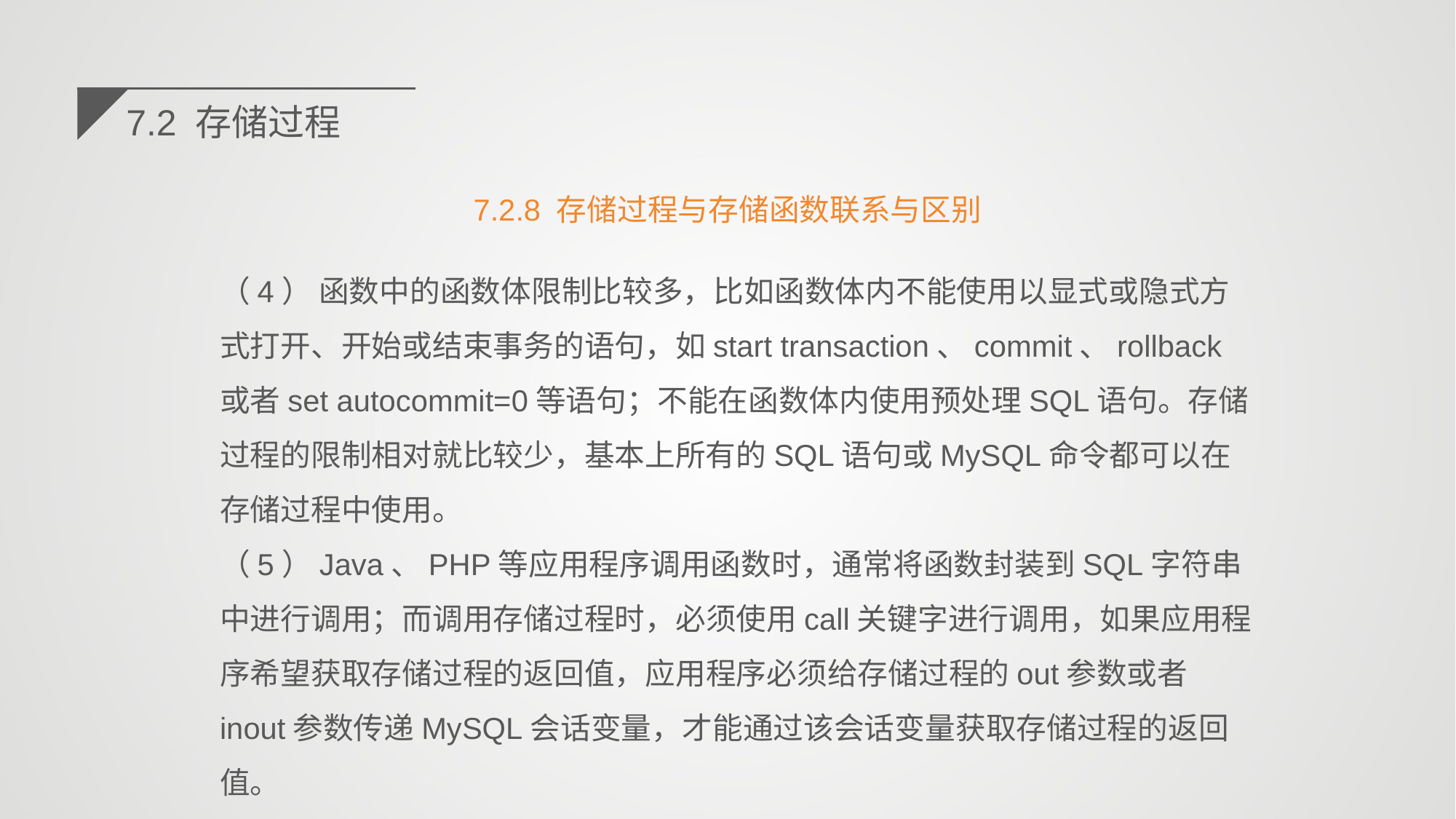

7.2 存储过程

7.2.8 存储过程与存储函数联系与区别
（4） 函数中的函数体限制比较多，比如函数体内不能使用以显式或隐式方式打开、开始或结束事务的语句，如start transaction、commit、rollback或者set autocommit=0等语句；不能在函数体内使用预处理SQL语句。存储过程的限制相对就比较少，基本上所有的SQL语句或MySQL命令都可以在存储过程中使用。
（5）Java、PHP等应用程序调用函数时，通常将函数封装到SQL字符串中进行调用；而调用存储过程时，必须使用call关键字进行调用，如果应用程序希望获取存储过程的返回值，应用程序必须给存储过程的out参数或者inout参数传递MySQL会话变量，才能通过该会话变量获取存储过程的返回值。